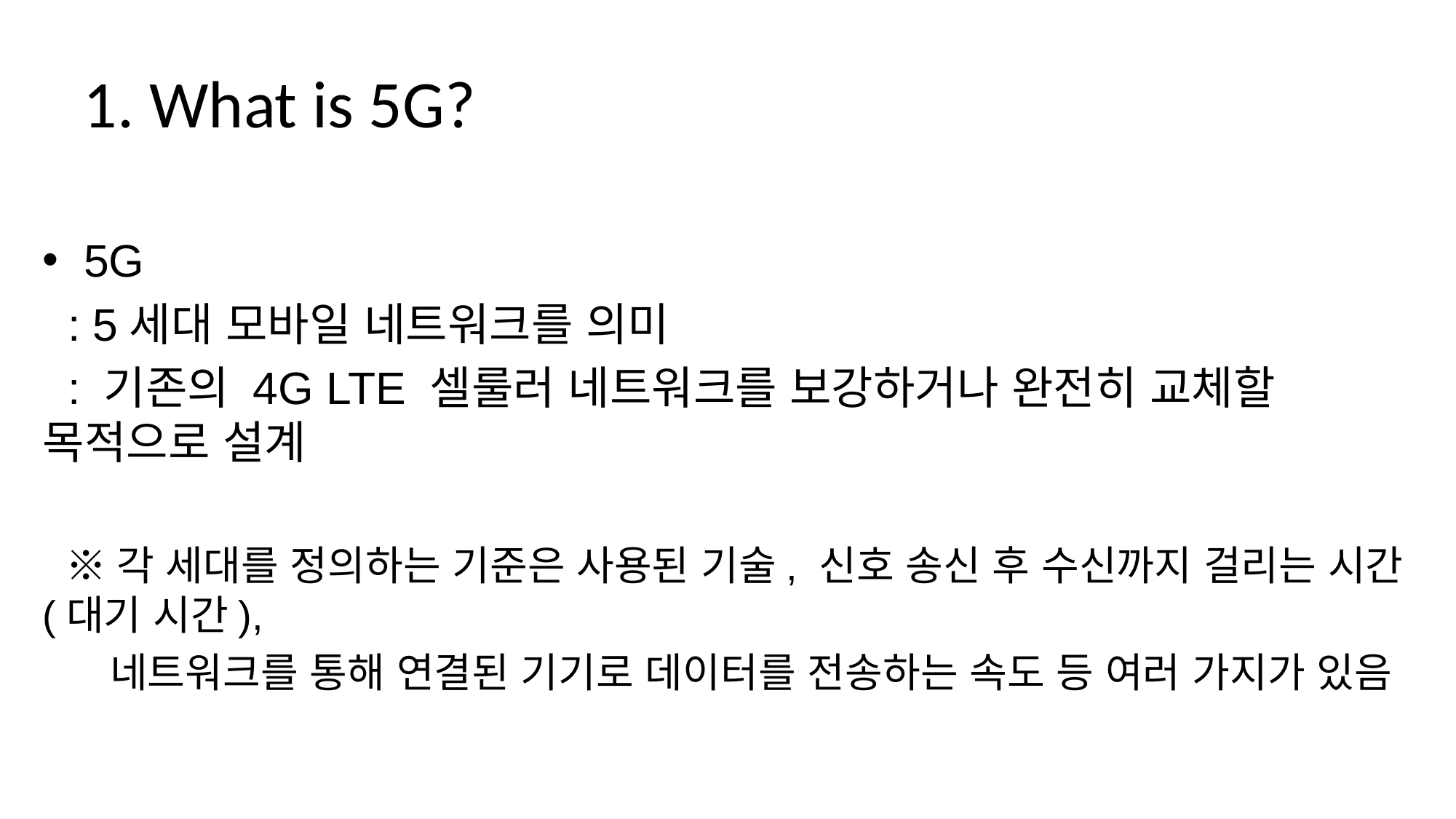

# 1. What is 5G?
5G
  : 5세대 모바일 네트워크를 의미
  : 기존의 4G LTE 셀룰러 네트워크를 보강하거나 완전히 교체할 목적으로 설계

  ※각 세대를 정의하는 기준은 사용된 기술, 신호 송신 후 수신까지 걸리는 시간(대기 시간),
     네트워크를 통해 연결된 기기로 데이터를 전송하는 속도 등 여러 가지가 있음